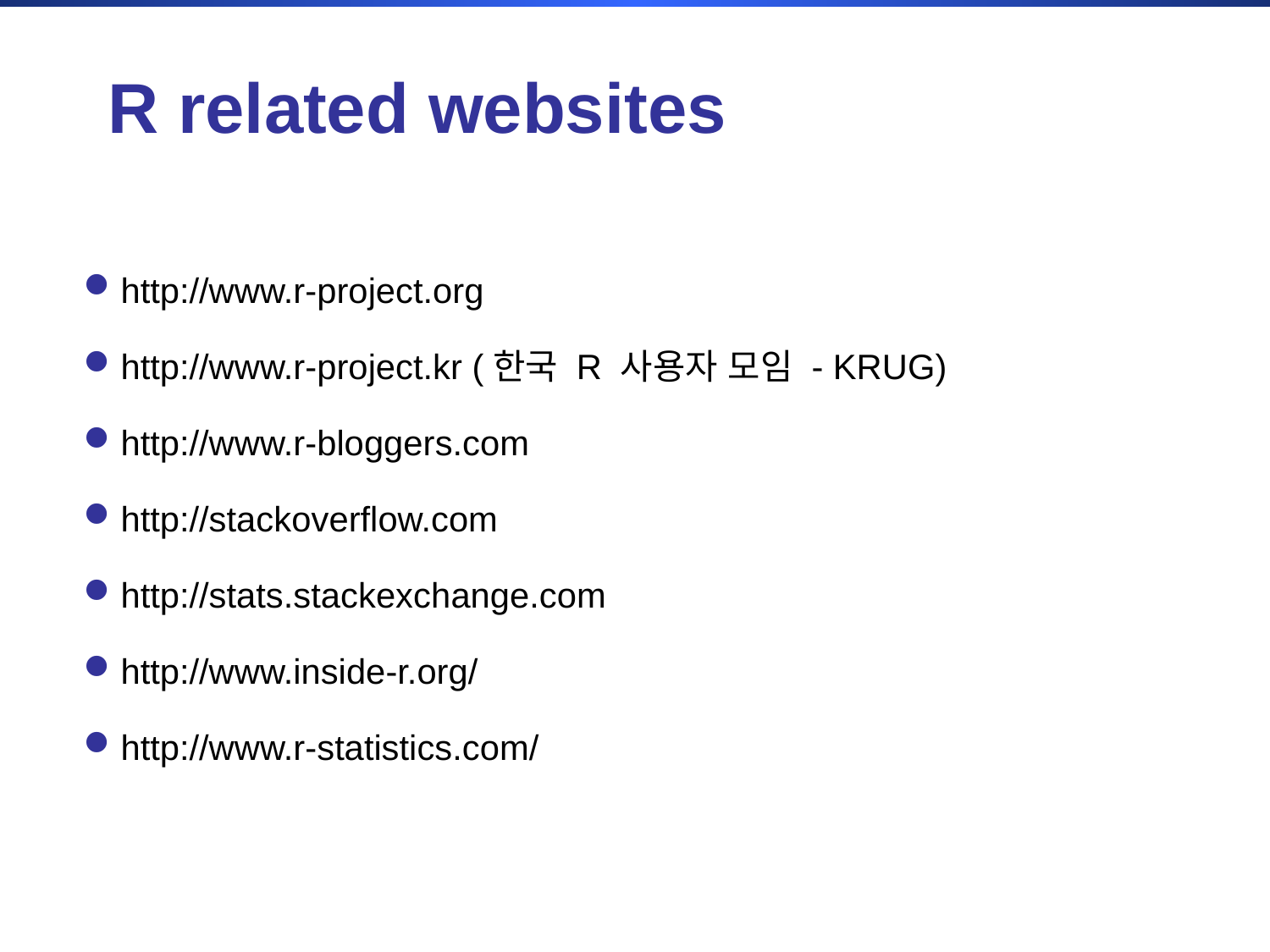

R related websites
http://www.r-project.org
http://www.r-project.kr (한국 R 사용자 모임 - KRUG)
http://www.r-bloggers.com
http://stackoverflow.com
http://stats.stackexchange.com
http://www.inside-r.org/
http://www.r-statistics.com/